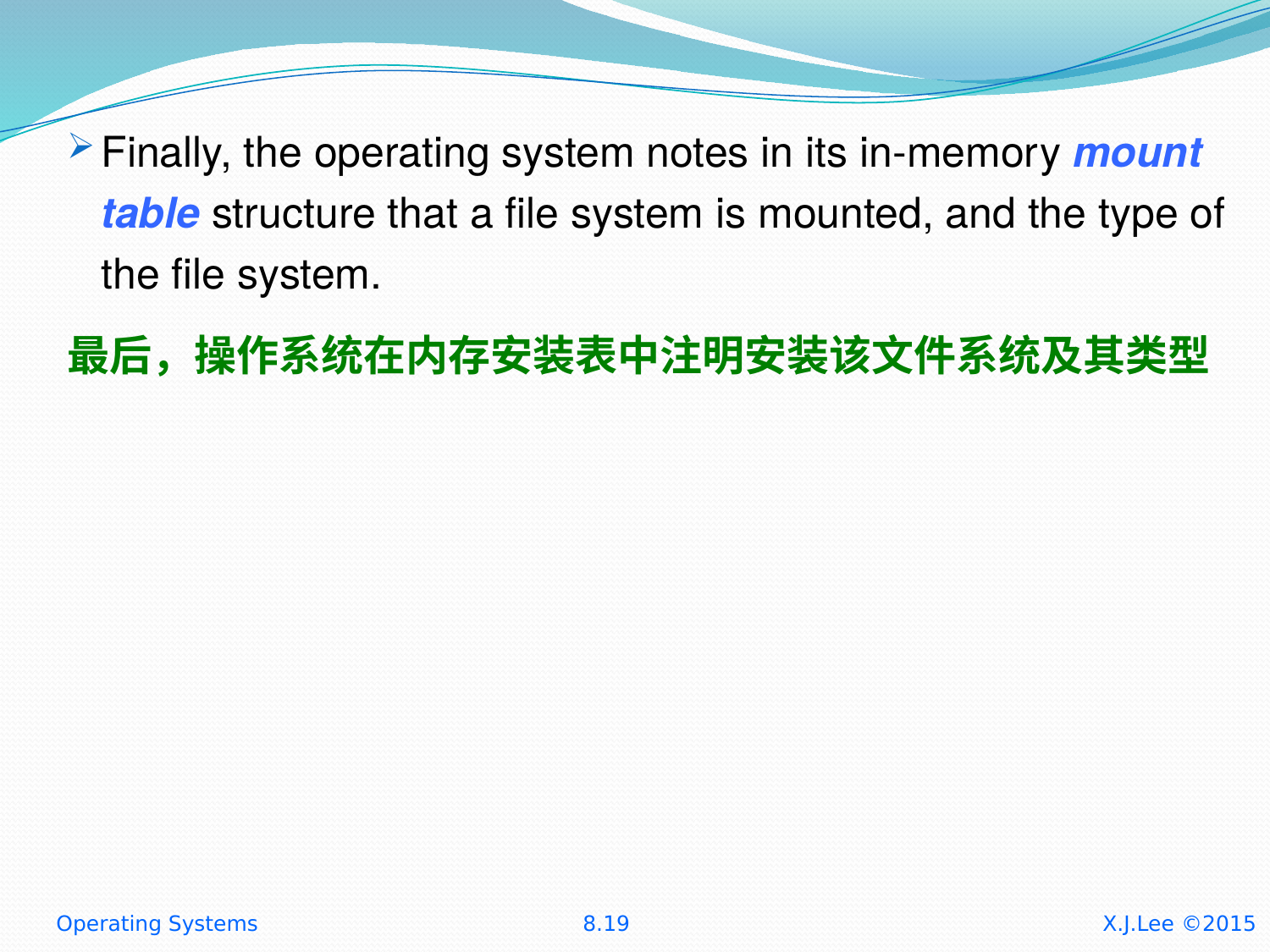

Finally, the operating system notes in its in-memory mount table structure that a file system is mounted, and the type of the file system.
最后，操作系统在内存安装表中注明安装该文件系统及其类型
Operating Systems
8.19
X.J.Lee ©2015